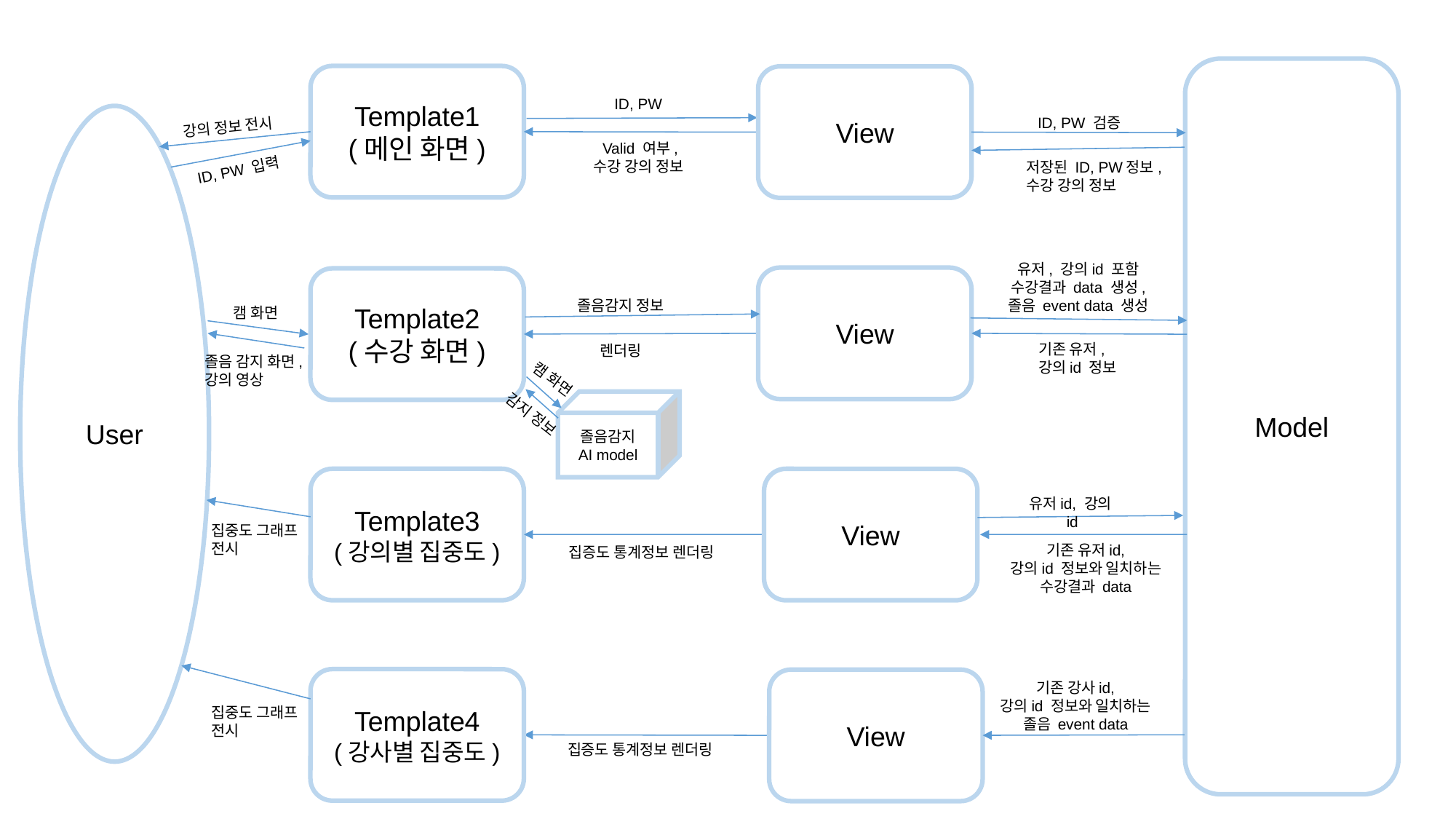

Model
Template1
(메인 화면)
View
ID, PW
User
ID, PW 검증
강의 정보 전시
Valid 여부,
수강 강의 정보
저장된 ID, PW정보,
수강 강의 정보
ID, PW 입력
유저, 강의id 포함
수강결과 data 생성,
졸음 event data 생성
View
Template2
(수강 화면)
졸음감지 정보
캠 화면
기존 유저,
강의id 정보
렌더링
졸음 감지 화면,
강의 영상
캠 화면
졸음감지
AI model
감지 정보
Template3
(강의별 집중도)
View
유저id, 강의id
집중도 그래프 전시
기존 유저id,
강의id 정보와 일치하는
수강결과 data
집증도 통계정보 렌더링
Template4
(강사별 집중도)
View
기존 강사id,
강의id 정보와 일치하는
졸음 event data
집중도 그래프 전시
집증도 통계정보 렌더링